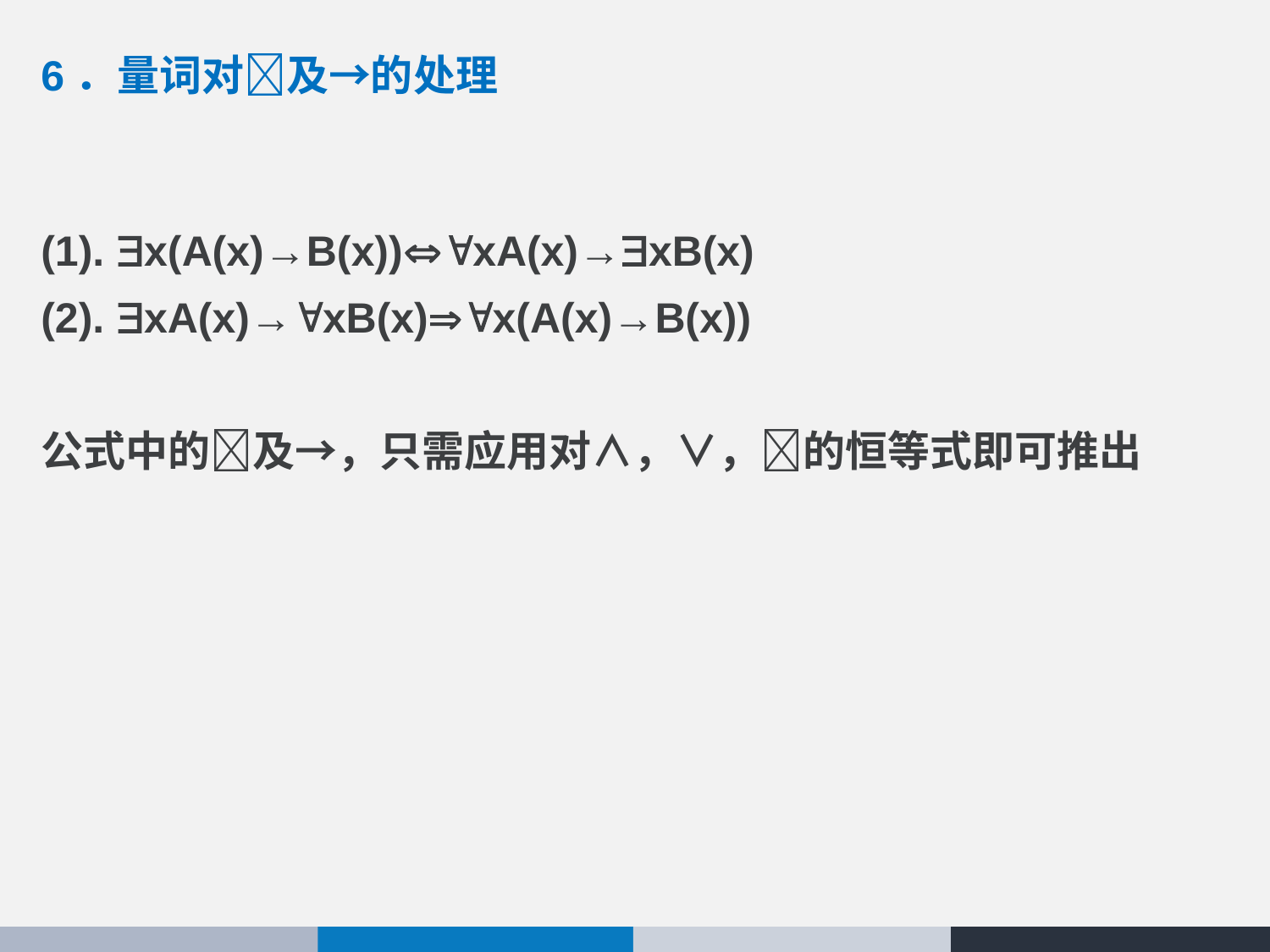

# 6．量词对↔及→的处理

(1). ∃x(A(x)→B(x))⇔∀xA(x)→∃xB(x)
(2). ∃xA(x)→∀xB(x)⇒∀x(A(x)→B(x))

公式中的↔及→，只需应用对∧，∨，¬的恒等式即可推出